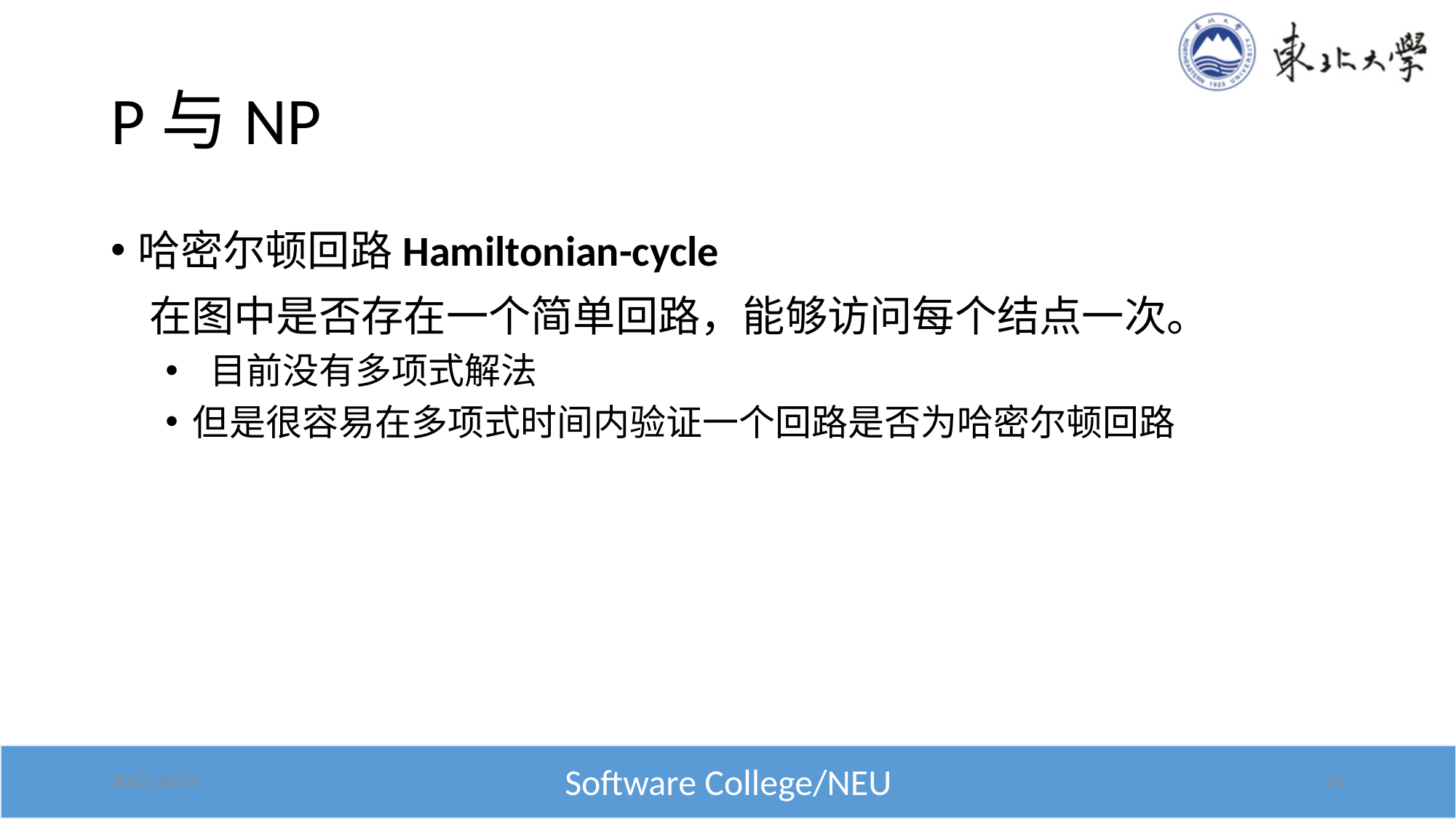

# P与NP
哈密尔顿回路Hamiltonian-cycle
   在图中是否存在一个简单回路，能够访问每个结点一次。
 目前没有多项式解法
但是很容易在多项式时间内验证一个回路是否为哈密尔顿回路